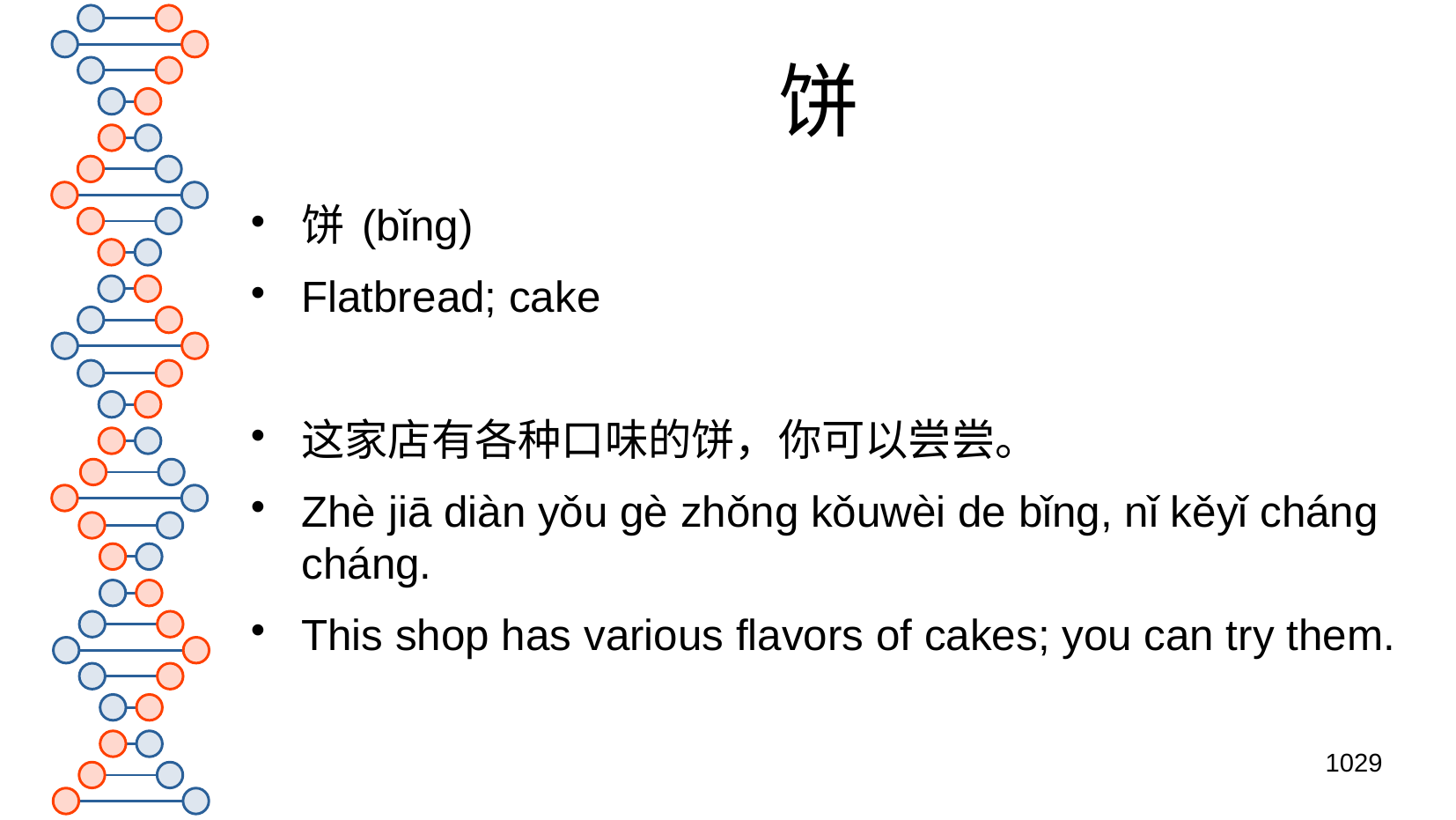

# 饼
饼 (bǐng)
Flatbread; cake

这家店有各种口味的饼，你可以尝尝。
Zhè jiā diàn yǒu gè zhǒng kǒuwèi de bǐng, nǐ kěyǐ cháng cháng.
This shop has various flavors of cakes; you can try them.

1029